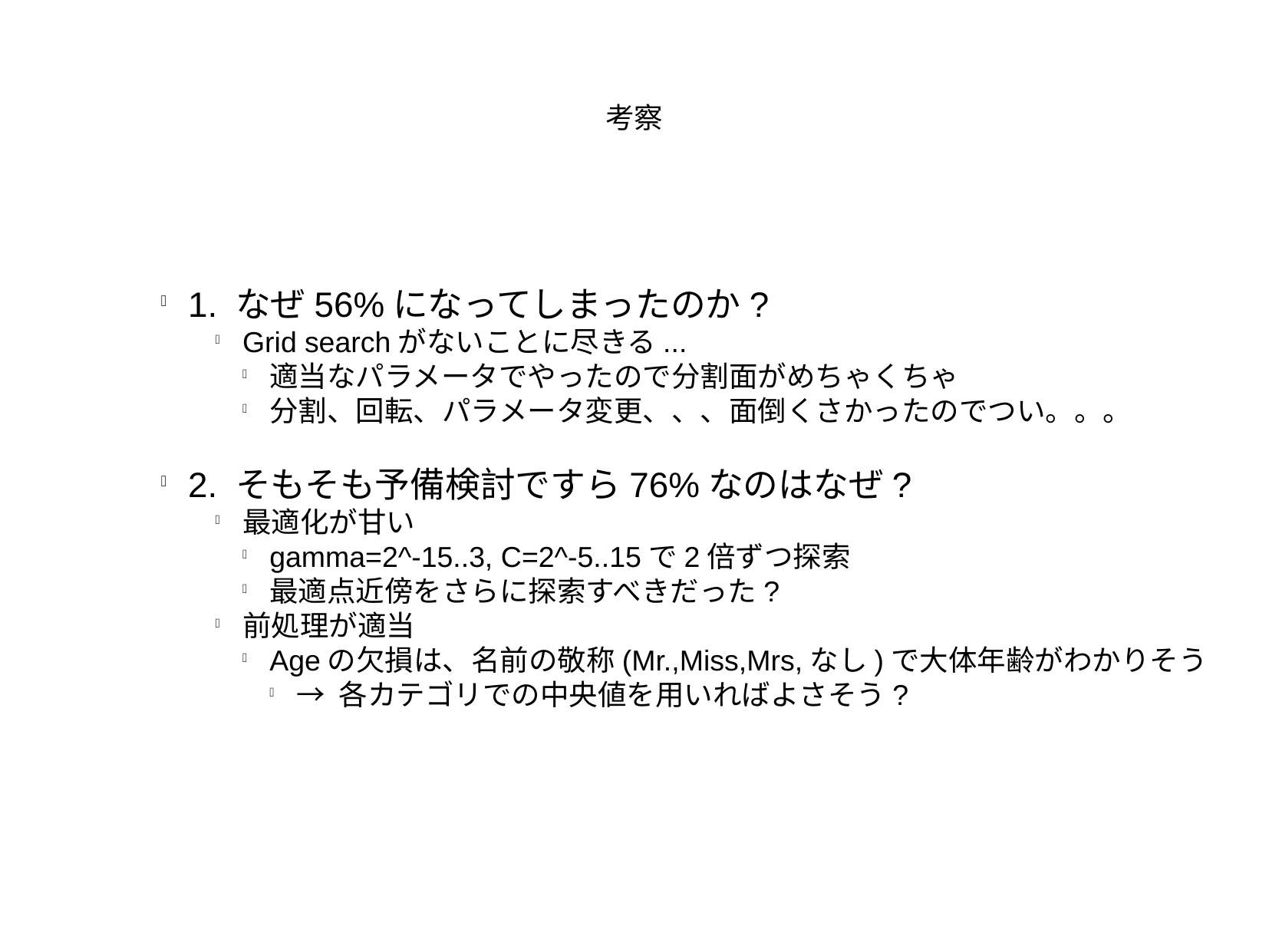

考察
1. なぜ56%になってしまったのか?
Grid searchがないことに尽きる...
適当なパラメータでやったので分割面がめちゃくちゃ
分割、回転、パラメータ変更、、、面倒くさかったのでつい。。。

2. そもそも予備検討ですら76%なのはなぜ?
最適化が甘い
gamma=2^-15..3, C=2^-5..15で2倍ずつ探索
最適点近傍をさらに探索すべきだった?
前処理が適当
Ageの欠損は、名前の敬称(Mr.,Miss,Mrs,なし)で大体年齢がわかりそう
→ 各カテゴリでの中央値を用いればよさそう?